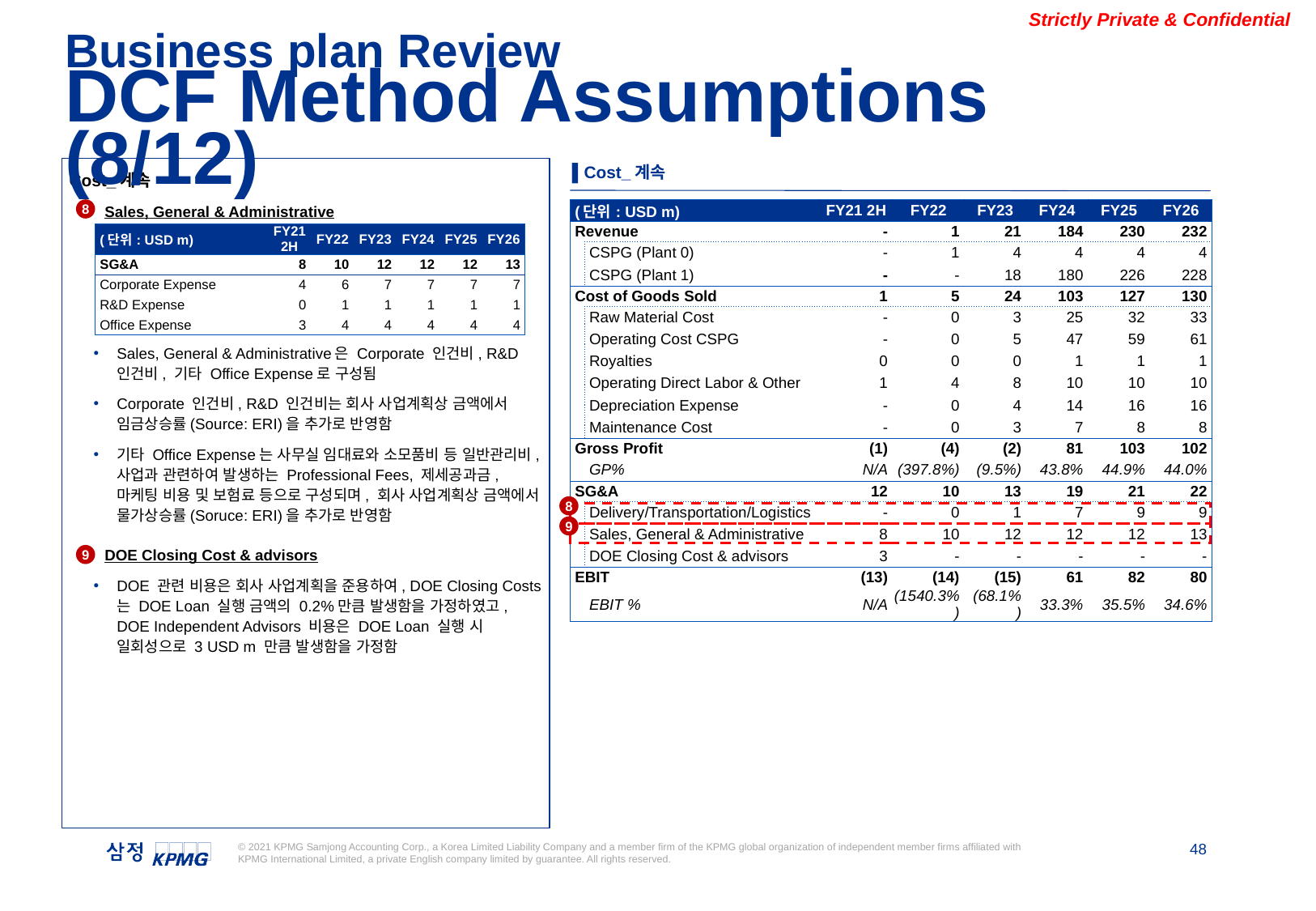

Business plan Review
DCF Method Assumptions (8/12)
▌Cost_계속

Cost_계속
Sales, General & Administrative

Sales, General & Administrative은 Corporate 인건비, R&D 인건비, 기타 Office Expense로 구성됨
Corporate 인건비, R&D 인건비는 회사 사업계획상 금액에서 임금상승률(Source: ERI)을 추가로 반영함
기타 Office Expense는 사무실 임대료와 소모품비 등 일반관리비, 사업과 관련하여 발생하는 Professional Fees, 제세공과금, 마케팅 비용 및 보험료 등으로 구성되며, 회사 사업계획상 금액에서 물가상승률(Soruce: ERI)을 추가로 반영함
DOE Closing Cost & advisors
DOE 관련 비용은 회사 사업계획을 준용하여, DOE Closing Costs는 DOE Loan 실행 금액의 0.2%만큼 발생함을 가정하였고, DOE Independent Advisors 비용은 DOE Loan 실행 시 일회성으로 3 USD m 만큼 발생함을 가정함

8
| (단위: USD m) |  | FY21 2H | FY22 | FY23 | FY24 | FY25 | FY26 |
| --- | --- | --- | --- | --- | --- | --- | --- |
| Revenue |  | - | 1 | 21 | 184 | 230 | 232 |
|  | CSPG (Plant 0) | - | 1 | 4 | 4 | 4 | 4 |
|  | CSPG (Plant 1) | - | - | 18 | 180 | 226 | 228 |
| Cost of Goods Sold |  | 1 | 5 | 24 | 103 | 127 | 130 |
|  | Raw Material Cost | - | 0 | 3 | 25 | 32 | 33 |
|  | Operating Cost CSPG | - | 0 | 5 | 47 | 59 | 61 |
|  | Royalties | 0 | 0 | 0 | 1 | 1 | 1 |
|  | Operating Direct Labor & Other | 1 | 4 | 8 | 10 | 10 | 10 |
|  | Depreciation Expense | - | 0 | 4 | 14 | 16 | 16 |
|  | Maintenance Cost | - | 0 | 3 | 7 | 8 | 8 |
| Gross Profit |  | (1) | (4) | (2) | 81 | 103 | 102 |
|  | GP% | N/A | (397.8%) | (9.5%) | 43.8% | 44.9% | 44.0% |
| SG&A |  | 12 | 10 | 13 | 19 | 21 | 22 |
|  | Delivery/Transportation/Logistics | - | 0 | 1 | 7 | 9 | 9 |
|  | Sales, General & Administrative | 8 | 10 | 12 | 12 | 12 | 13 |
|  | DOE Closing Cost & advisors | 3 | - | - | - | - | - |
| EBIT |  | (13) | (14) | (15) | 61 | 82 | 80 |
|  | EBIT % | N/A | (1540.3%) | (68.1%) | 33.3% | 35.5% | 34.6% |
| (단위: USD m) | FY21 2H | FY22 | FY23 | FY24 | FY25 | FY26 |
| --- | --- | --- | --- | --- | --- | --- |
| SG&A | 8 | 10 | 12 | 12 | 12 | 13 |
| Corporate Expense | 4 | 6 | 7 | 7 | 7 | 7 |
| R&D Expense | 0 | 1 | 1 | 1 | 1 | 1 |
| Office Expense | 3 | 4 | 4 | 4 | 4 | 4 |
8

9

9